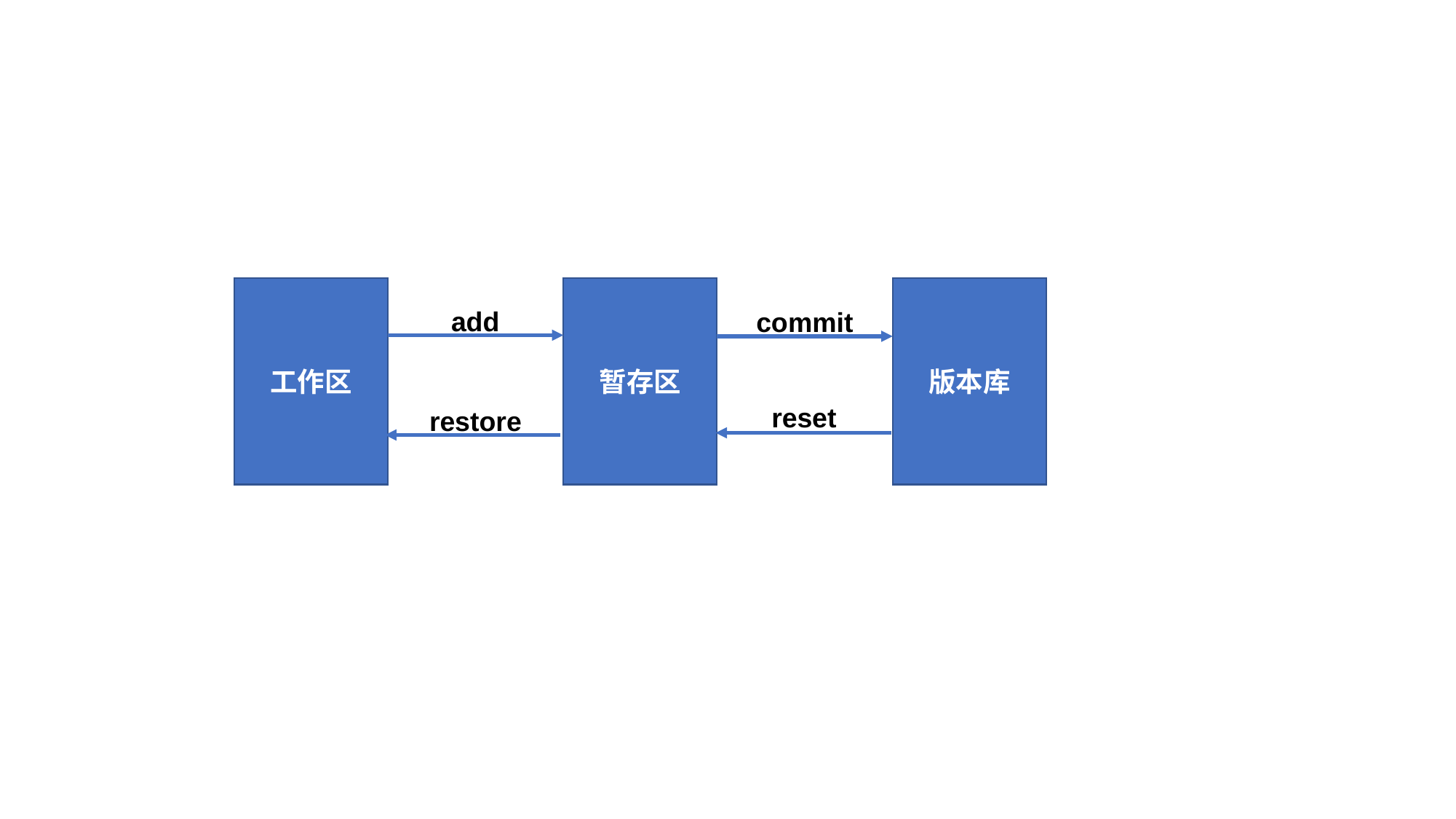

工作区
暂存区
版本库
add
commit
reset
restore